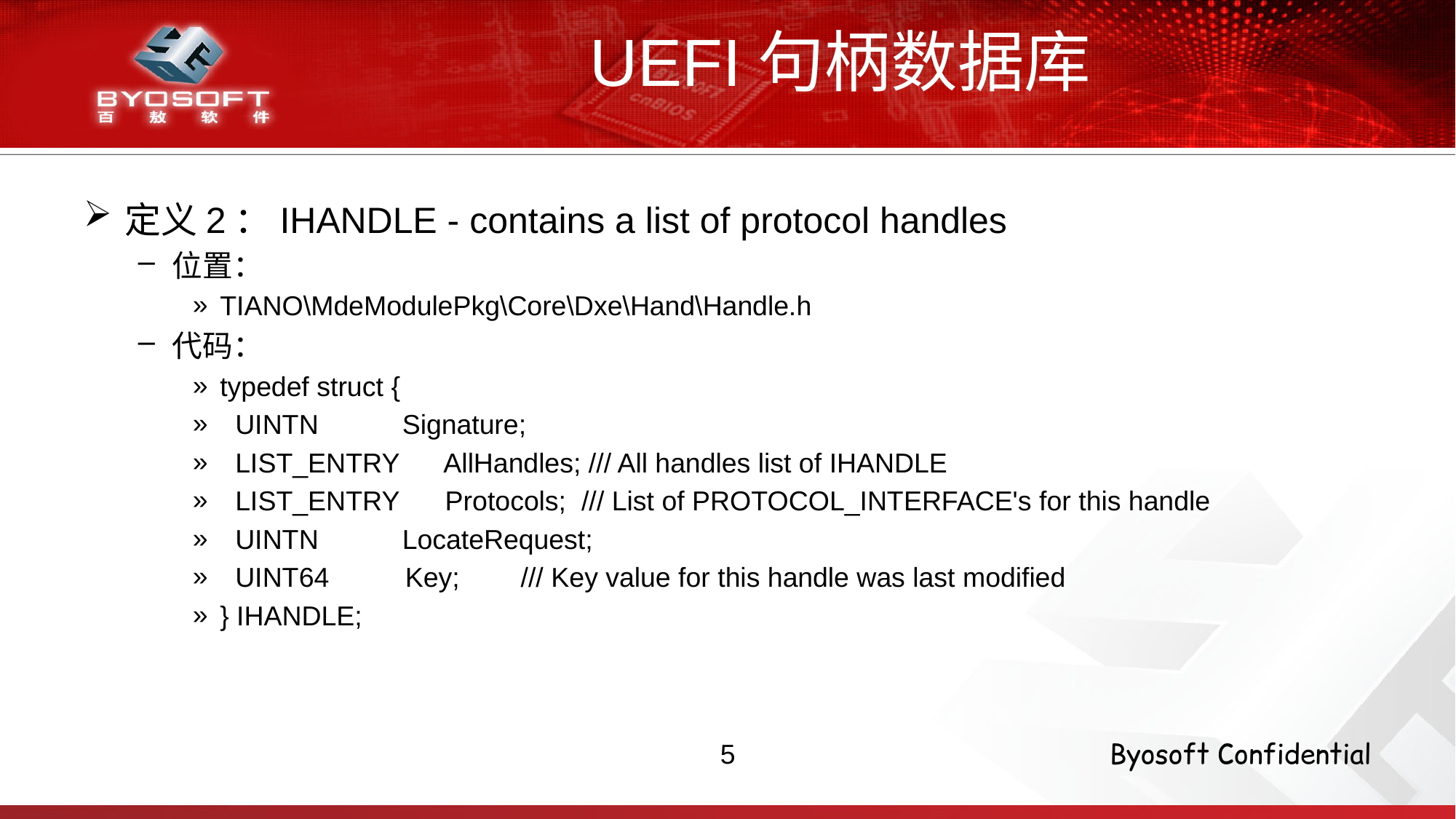

# UEFI句柄数据库
定义2：IHANDLE - contains a list of protocol handles
位置：
TIANO\MdeModulePkg\Core\Dxe\Hand\Handle.h
代码：
typedef struct {
  UINTN           Signature;
  LIST_ENTRY      AllHandles; /// All handles list of IHANDLE
  LIST_ENTRY      Protocols;  /// List of PROTOCOL_INTERFACE's for this handle
  UINTN           LocateRequest;
  UINT64          Key;        /// Key value for this handle was last modified
} IHANDLE;

5
Byosoft Confidential